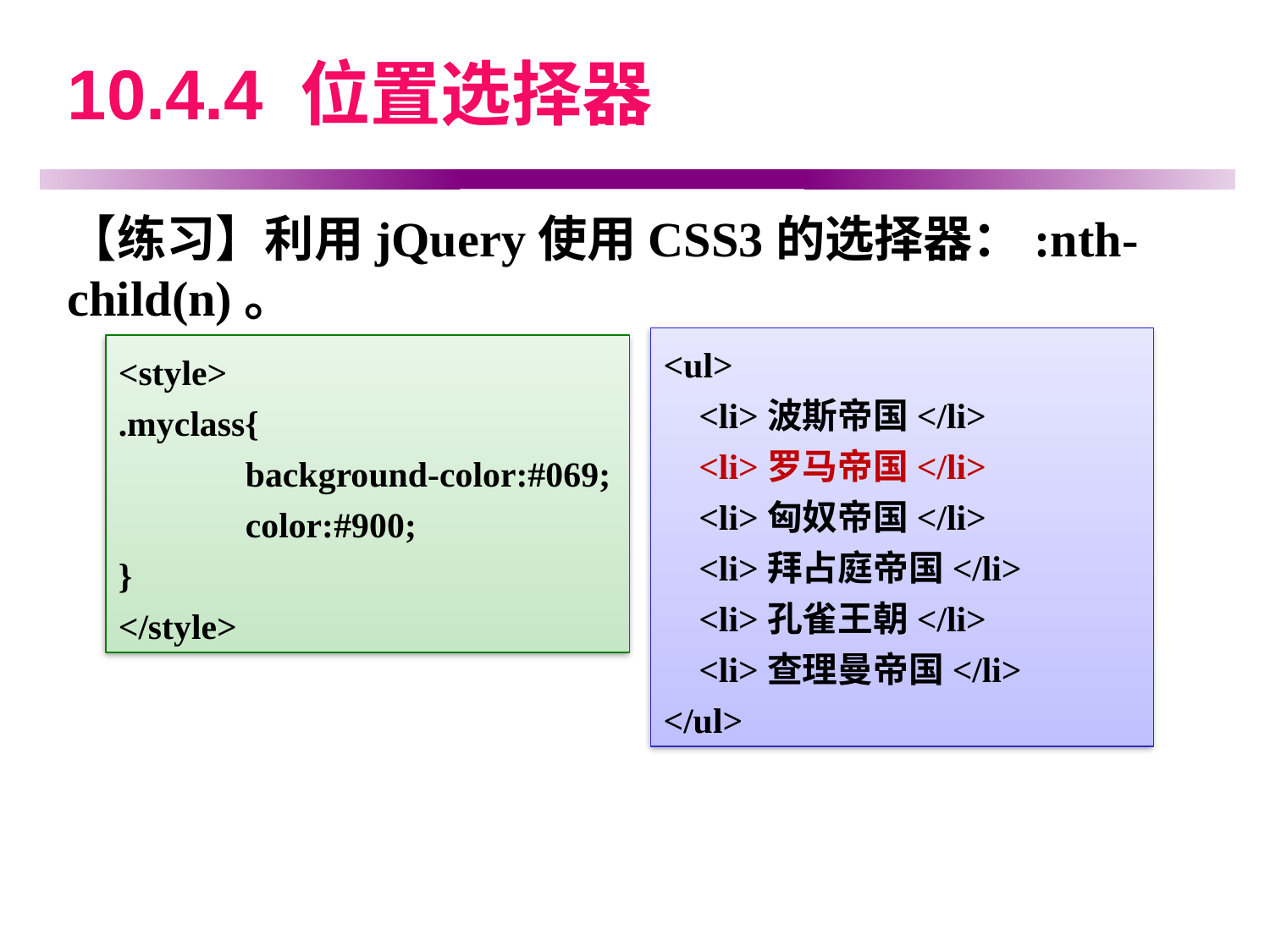

# 10.4.4 位置选择器
【练习】利用jQuery使用CSS3的选择器：:nth-child(n)。
<ul>
    <li>波斯帝国</li>
    <li>罗马帝国</li>
    <li>匈奴帝国</li>
    <li>拜占庭帝国</li>
    <li>孔雀王朝</li>
    <li>查理曼帝国</li>
</ul>
<style>
.myclass{
	background-color:#069;
	color:#900;
}
</style>